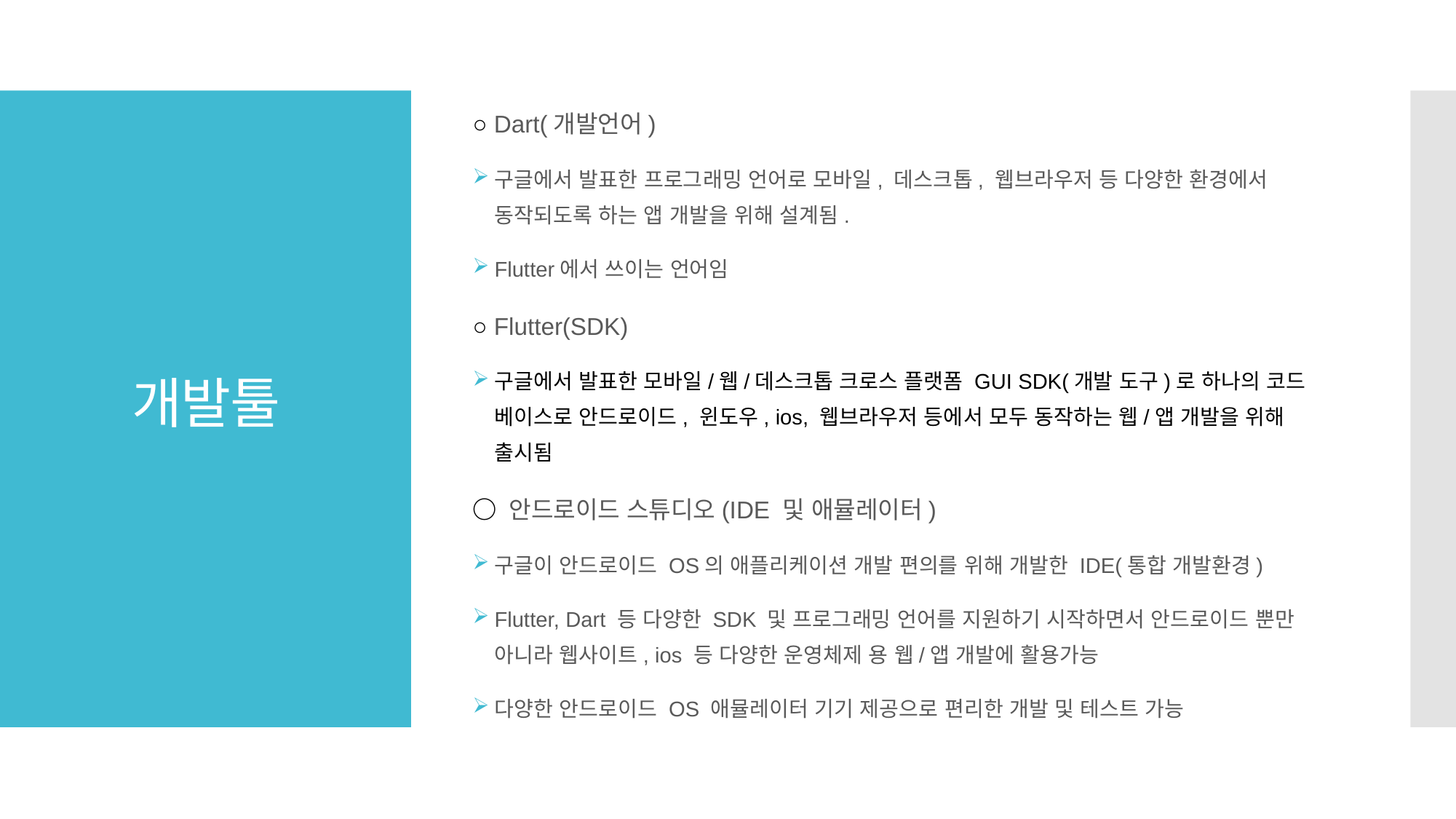

○ Dart(개발언어)
구글에서 발표한 프로그래밍 언어로 모바일, 데스크톱, 웹브라우저 등 다양한 환경에서 동작되도록 하는 앱 개발을 위해 설계됨.
Flutter에서 쓰이는 언어임
○ Flutter(SDK)
구글에서 발표한 모바일/웹/데스크톱 크로스 플랫폼 GUI SDK(개발 도구)로 하나의 코드 베이스로 안드로이드, 윈도우, ios, 웹브라우저 등에서 모두 동작하는 웹/앱 개발을 위해 출시됨
○ 안드로이드 스튜디오(IDE 및 애뮬레이터)
구글이 안드로이드 OS의 애플리케이션 개발 편의를 위해 개발한 IDE(통합 개발환경)
Flutter, Dart 등 다양한 SDK 및 프로그래밍 언어를 지원하기 시작하면서 안드로이드 뿐만 아니라 웹사이트, ios 등 다양한 운영체제 용 웹/앱 개발에 활용가능
다양한 안드로이드 OS 애뮬레이터 기기 제공으로 편리한 개발 및 테스트 가능
# 개발툴